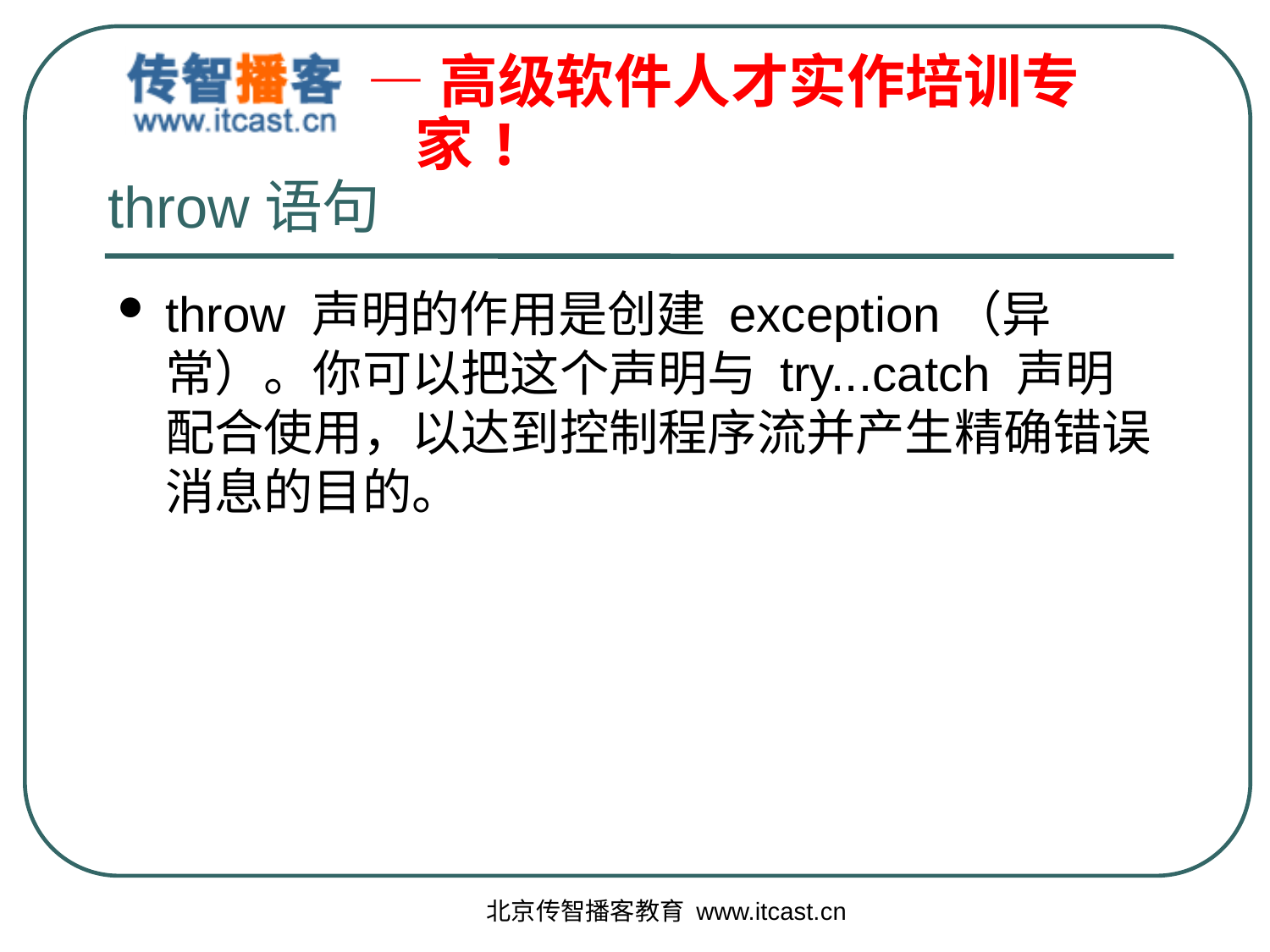

# throw语句
throw 声明的作用是创建 exception（异常）。你可以把这个声明与 try...catch 声明配合使用，以达到控制程序流并产生精确错误消息的目的。
北京传智播客教育 www.itcast.cn